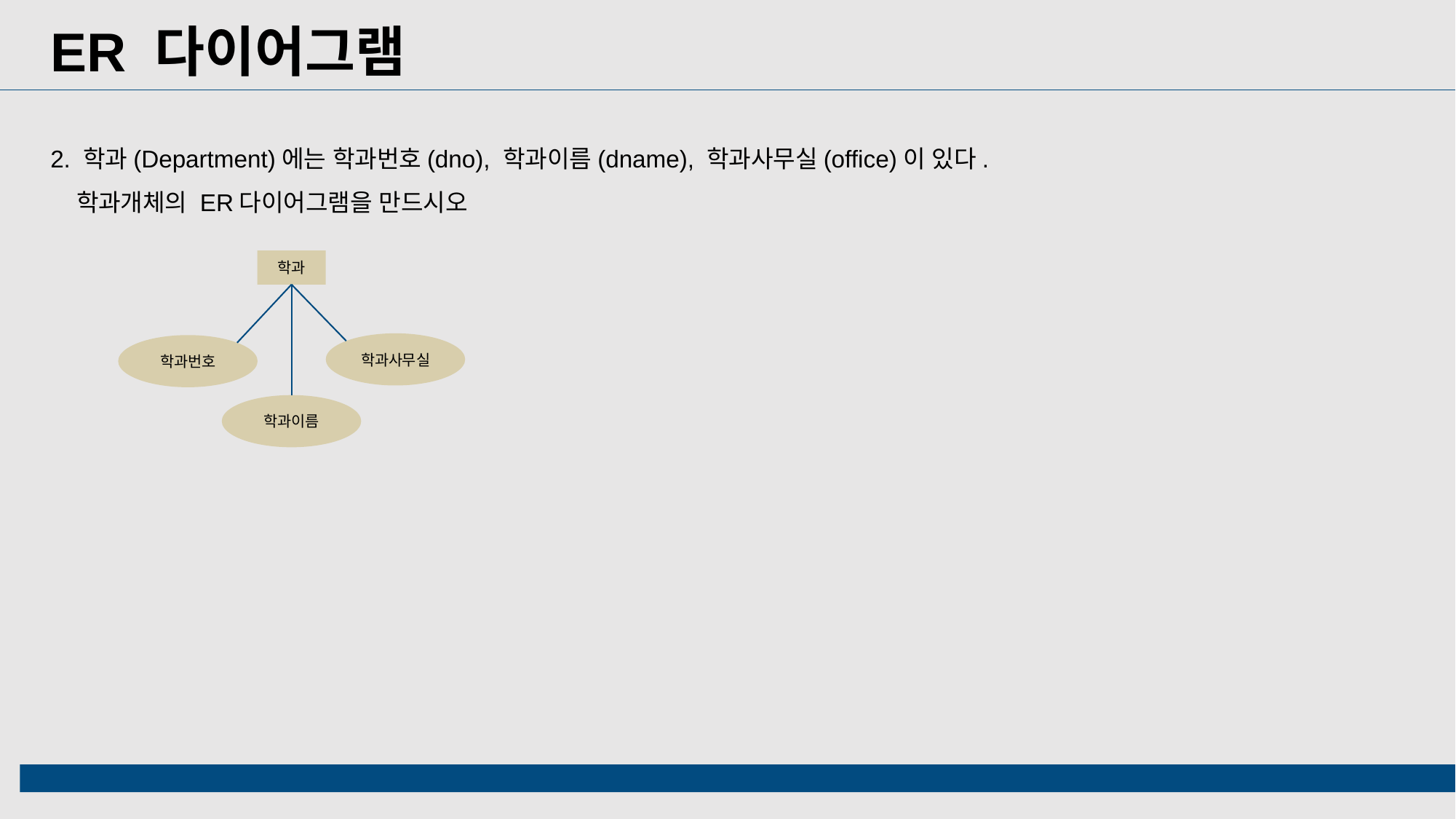

ER 다이어그램
2. 학과(Department)에는 학과번호(dno), 학과이름(dname), 학과사무실(office)이 있다.
   학과개체의 ER다이어그램을 만드시오
학과
학과사무실
학과번호
학과이름